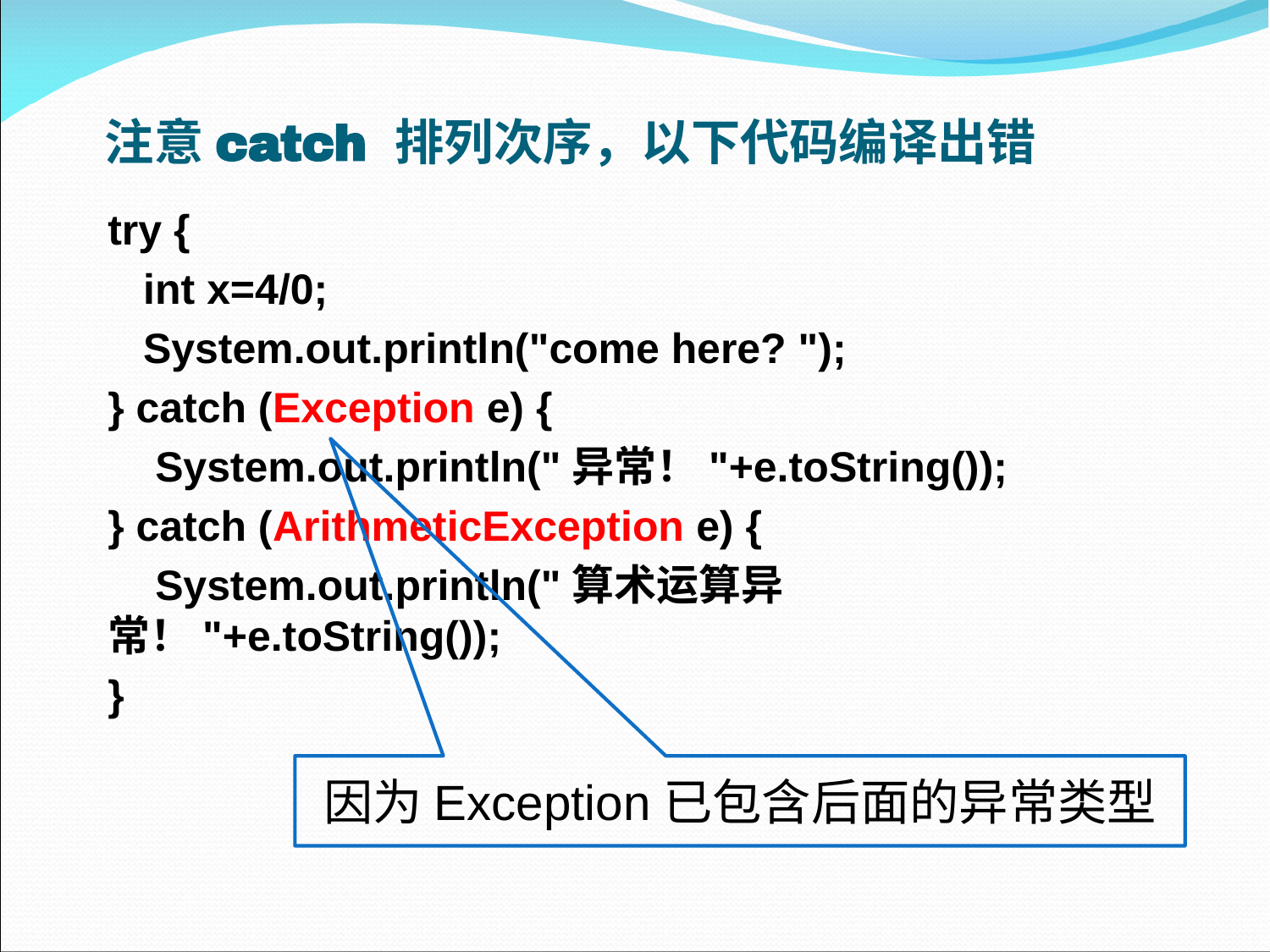

# 注意catch 排列次序，以下代码编译出错
try {
   int x=4/0;
   System.out.println("come here? ");
} catch (Exception e) {
    System.out.println("异常！"+e.toString());
} catch (ArithmeticException e) {
    System.out.println("算术运算异常！"+e.toString());
}

因为Exception已包含后面的异常类型